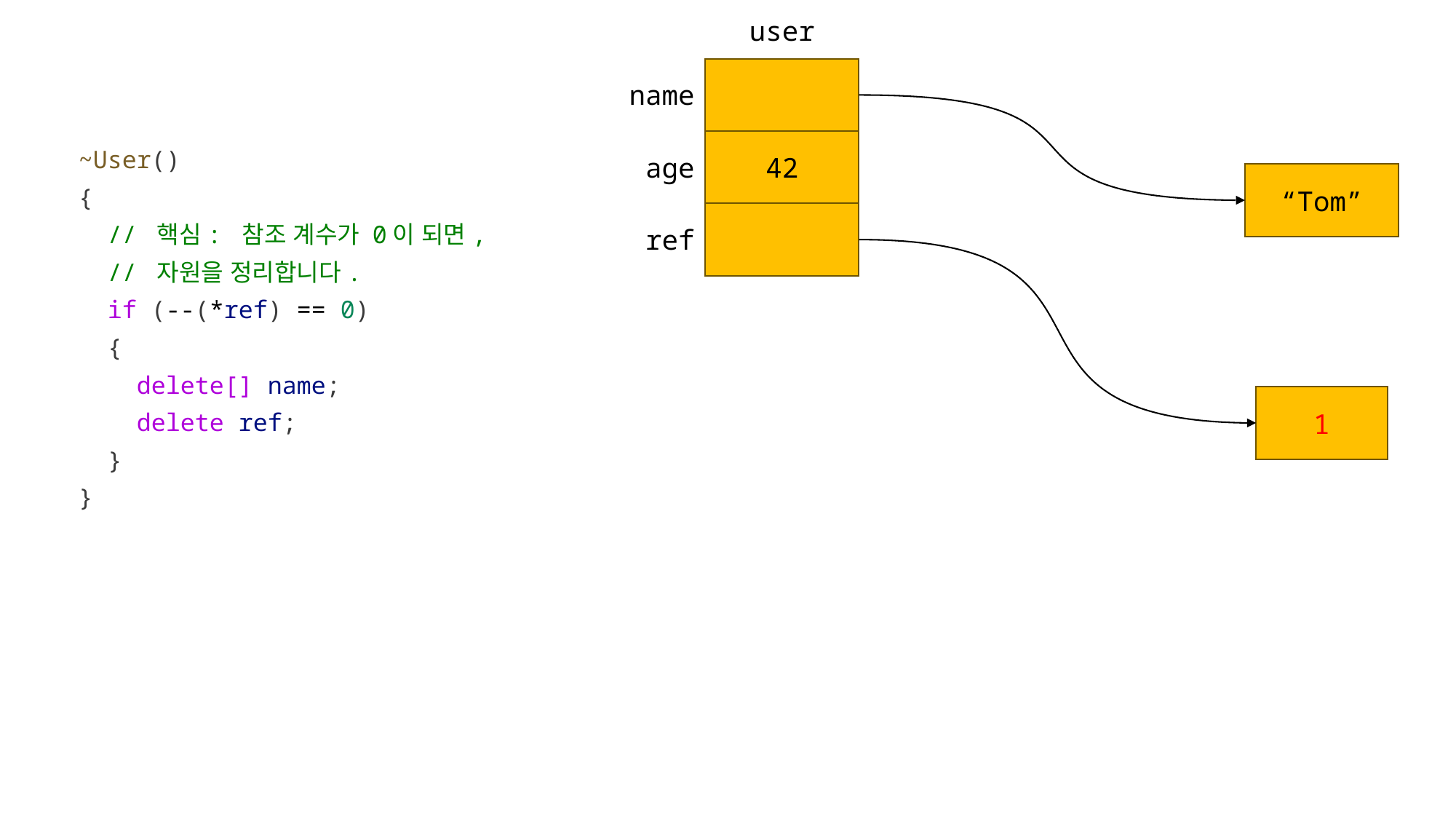

user

name
~User()
{
  // 핵심: 참조 계수가 0이 되면,
  // 자원을 정리합니다.
  if (--(*ref) == 0)
  {
    delete[] name;
    delete ref;
  }
}
42
age
“Tom”

ref
1